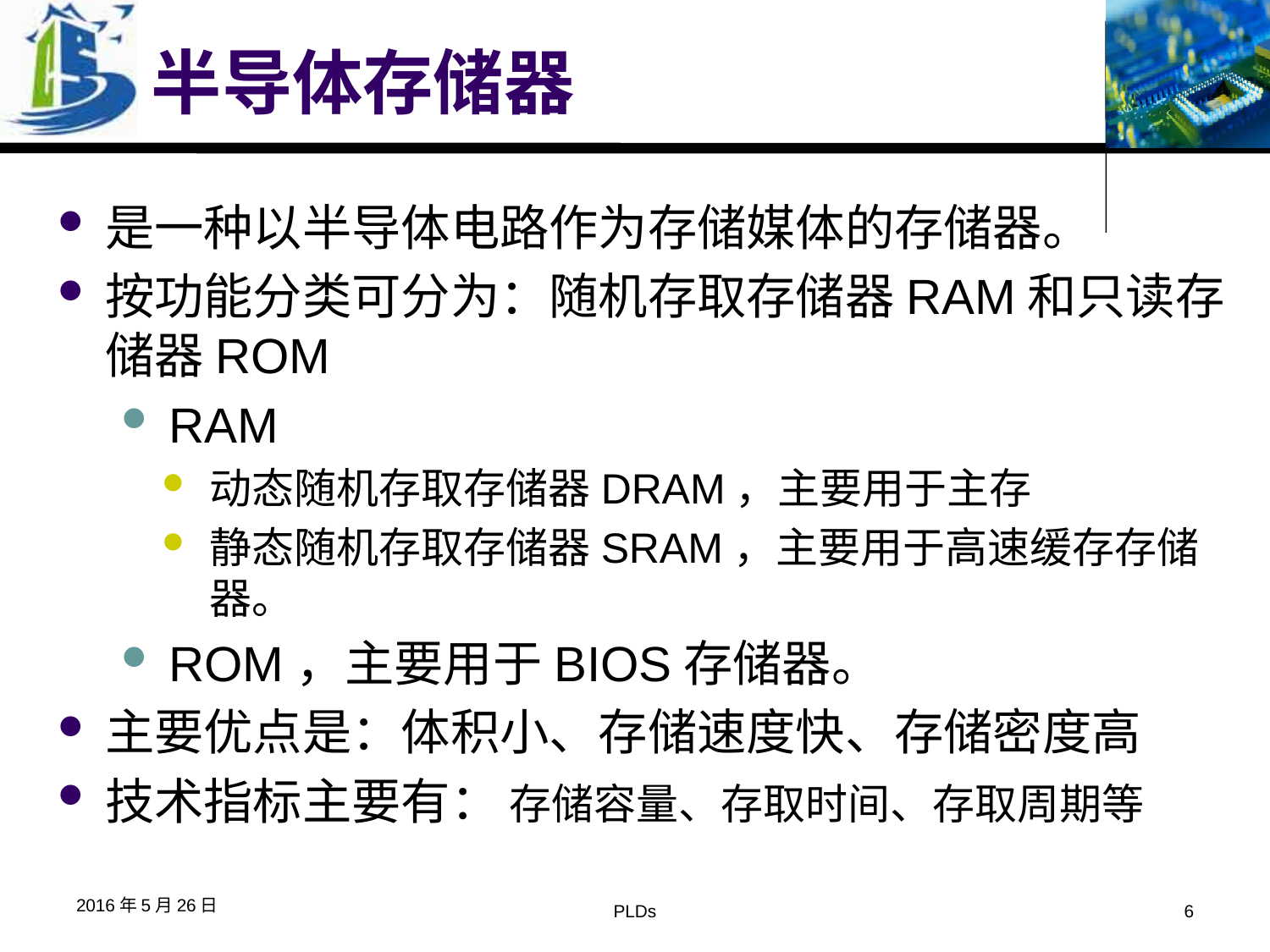

# 半导体存储器
是一种以半导体电路作为存储媒体的存储器。
按功能分类可分为：随机存取存储器RAM和只读存储器ROM
RAM
动态随机存取存储器DRAM，主要用于主存
静态随机存取存储器SRAM，主要用于高速缓存存储器。
ROM，主要用于BIOS存储器。
主要优点是：体积小、存储速度快、存储密度高
技术指标主要有： 存储容量、存取时间、存取周期等
2016年5月26日
PLDs
6